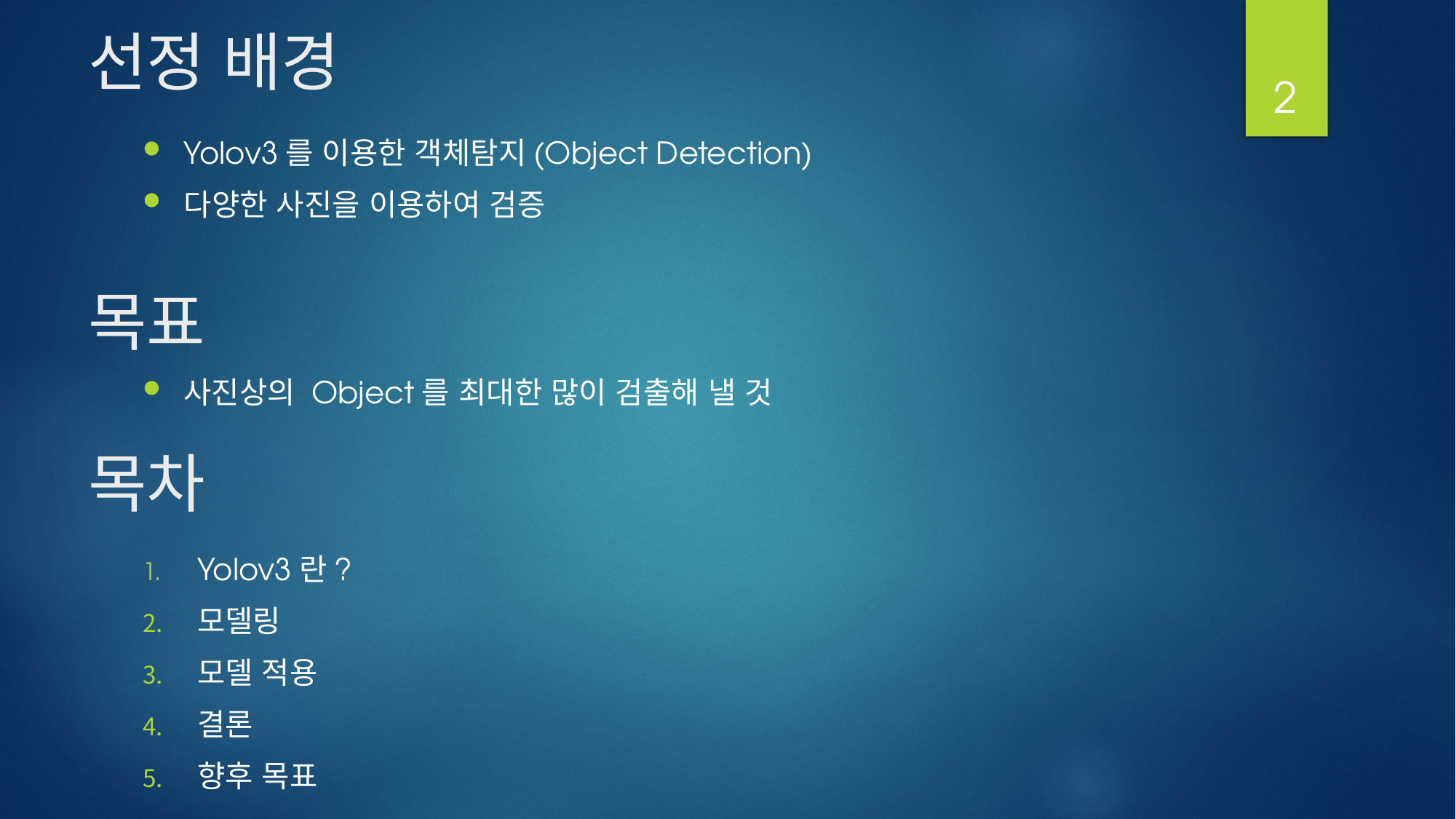

# 선정 배경
2
Yolov3를 이용한 객체탐지(Object Detection)
다양한 사진을 이용하여 검증
목표
사진상의 Object를 최대한 많이 검출해 낼 것
목차
Yolov3란?
모델링
모델 적용
결론
향후 목표